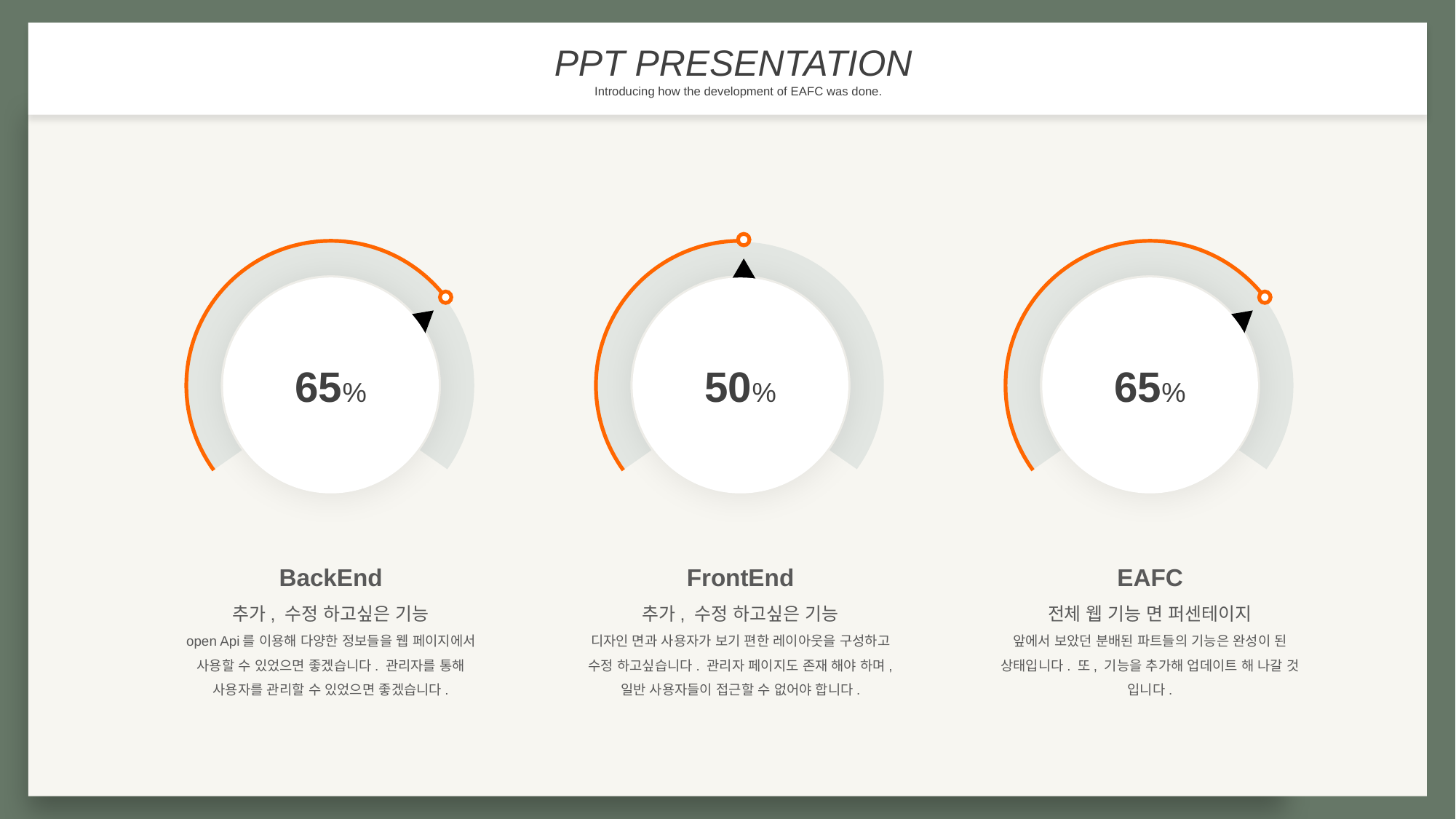

PPT PRESENTATION
Introducing how the development of EAFC was done.

65%
50%
65%

BackEnd
추가, 수정 하고싶은 기능
open Api를 이용해 다양한 정보들을 웹 페이지에서 사용할 수 있었으면 좋겠습니다. 관리자를 통해 사용자를 관리할 수 있었으면 좋겠습니다.
FrontEnd
추가, 수정 하고싶은 기능
디자인 면과 사용자가 보기 편한 레이아웃을 구성하고 수정 하고싶습니다. 관리자 페이지도 존재 해야 하며, 일반 사용자들이 접근할 수 없어야 합니다.
EAFC
전체 웹 기능 면 퍼센테이지
앞에서 보았던 분배된 파트들의 기능은 완성이 된 상태입니다. 또, 기능을 추가해 업데이트 해 나갈 것 입니다.